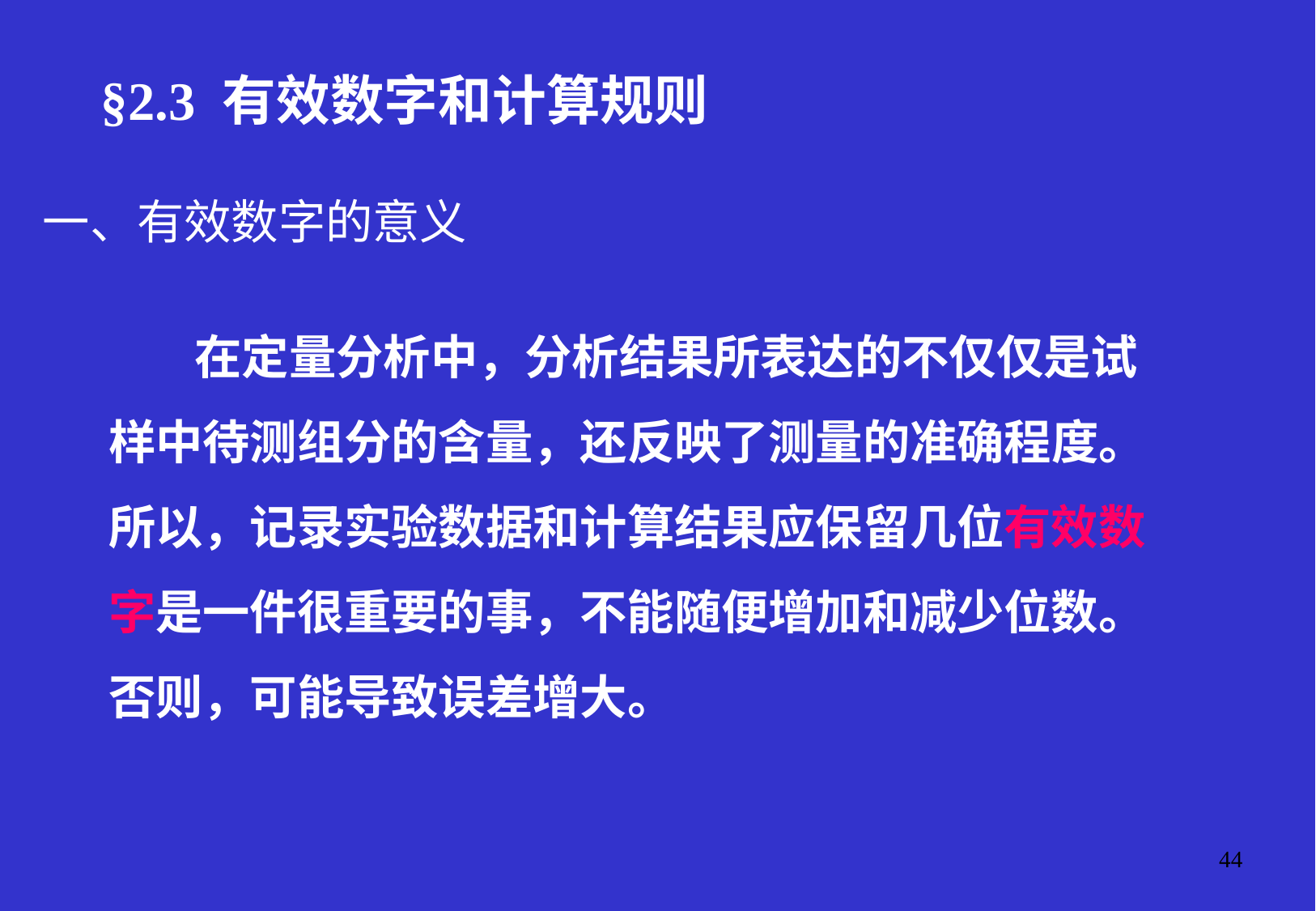

§2.3 有效数字和计算规则
一、有效数字的意义
       在定量分析中，分析结果所表达的不仅仅是试样中待测组分的含量，还反映了测量的准确程度。所以，记录实验数据和计算结果应保留几位有效数字是一件很重要的事，不能随便增加和减少位数。否则，可能导致误差增大。
44